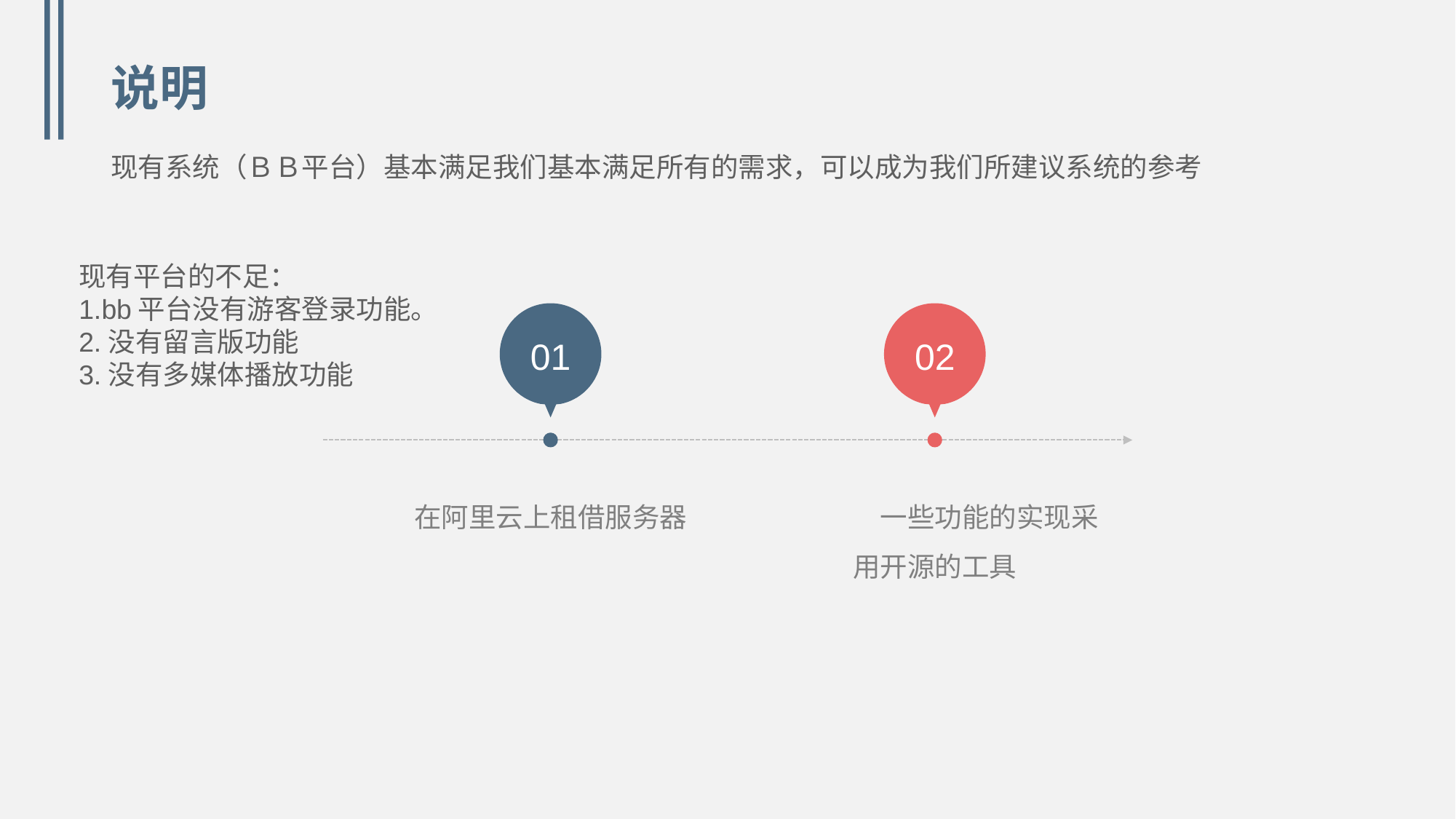

说明
现有系统（ＢＢ平台）基本满足我们基本满足所有的需求，可以成为我们所建议系统的参考
现有平台的不足：
1.bb平台没有游客登录功能。
2.没有留言版功能
3.没有多媒体播放功能

01
02
在阿里云上租借服务器
	一些功能的实现采用开源的工具